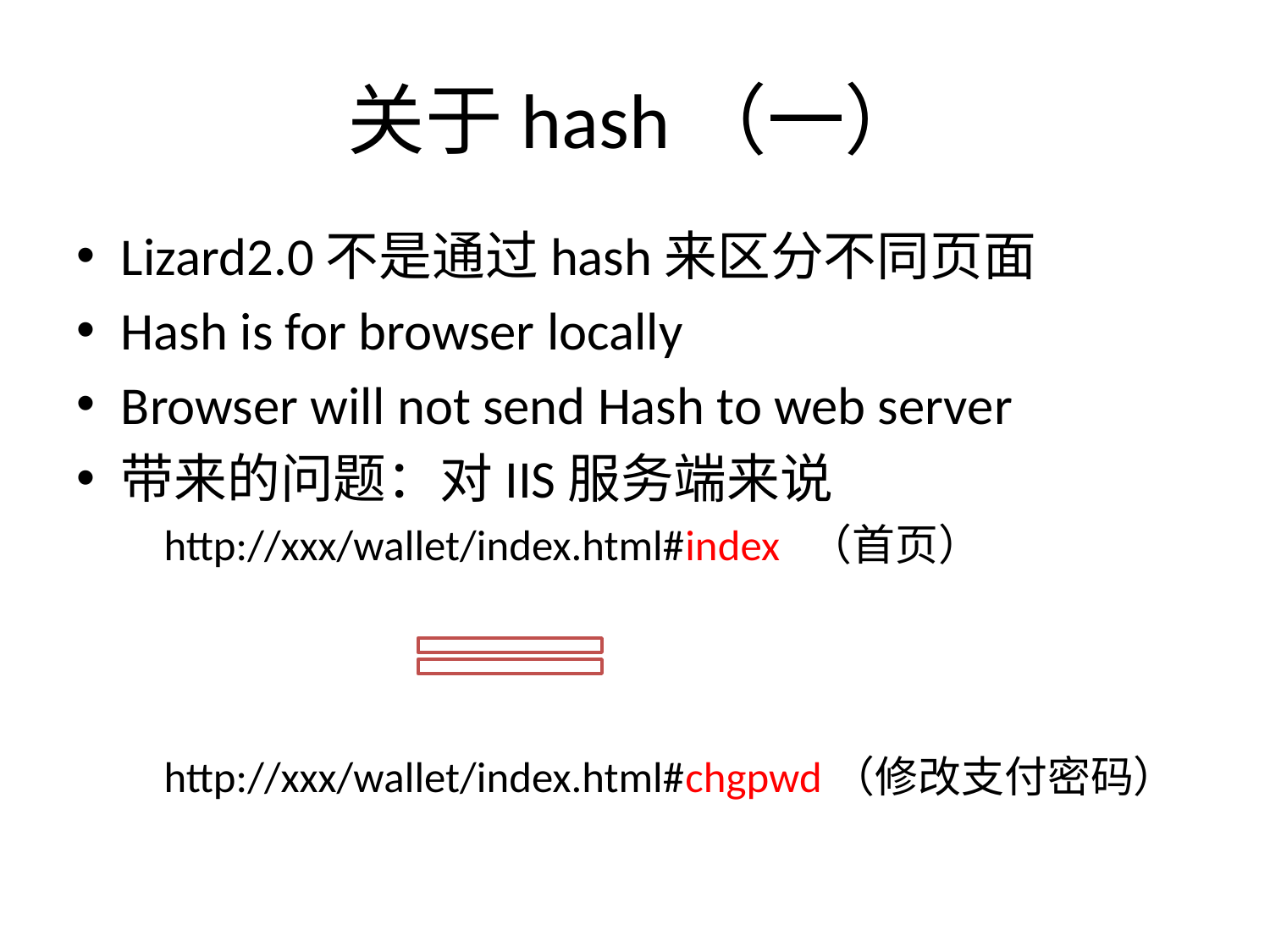

# 关于hash（一）
Lizard2.0不是通过hash来区分不同页面
Hash is for browser locally
Browser will not send Hash to web server
带来的问题：对IIS服务端来说
         http://xxx/wallet/index.html#index  （首页）

         http://xxx/wallet/index.html#chgpwd（修改支付密码）